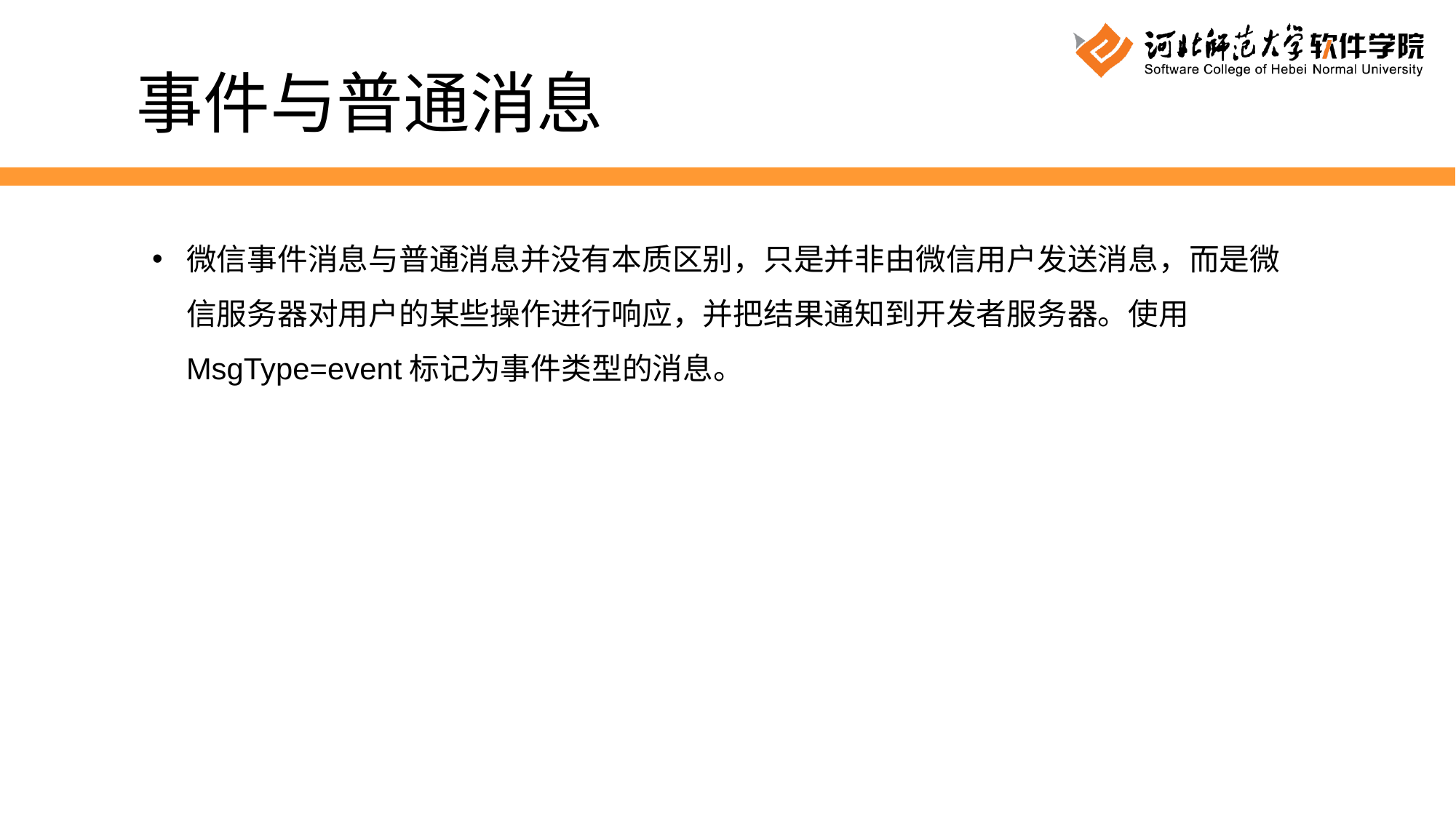

事件与普通消息
微信事件消息与普通消息并没有本质区别，只是并非由微信用户发送消息，而是微信服务器对用户的某些操作进行响应，并把结果通知到开发者服务器。使用MsgType=event标记为事件类型的消息。